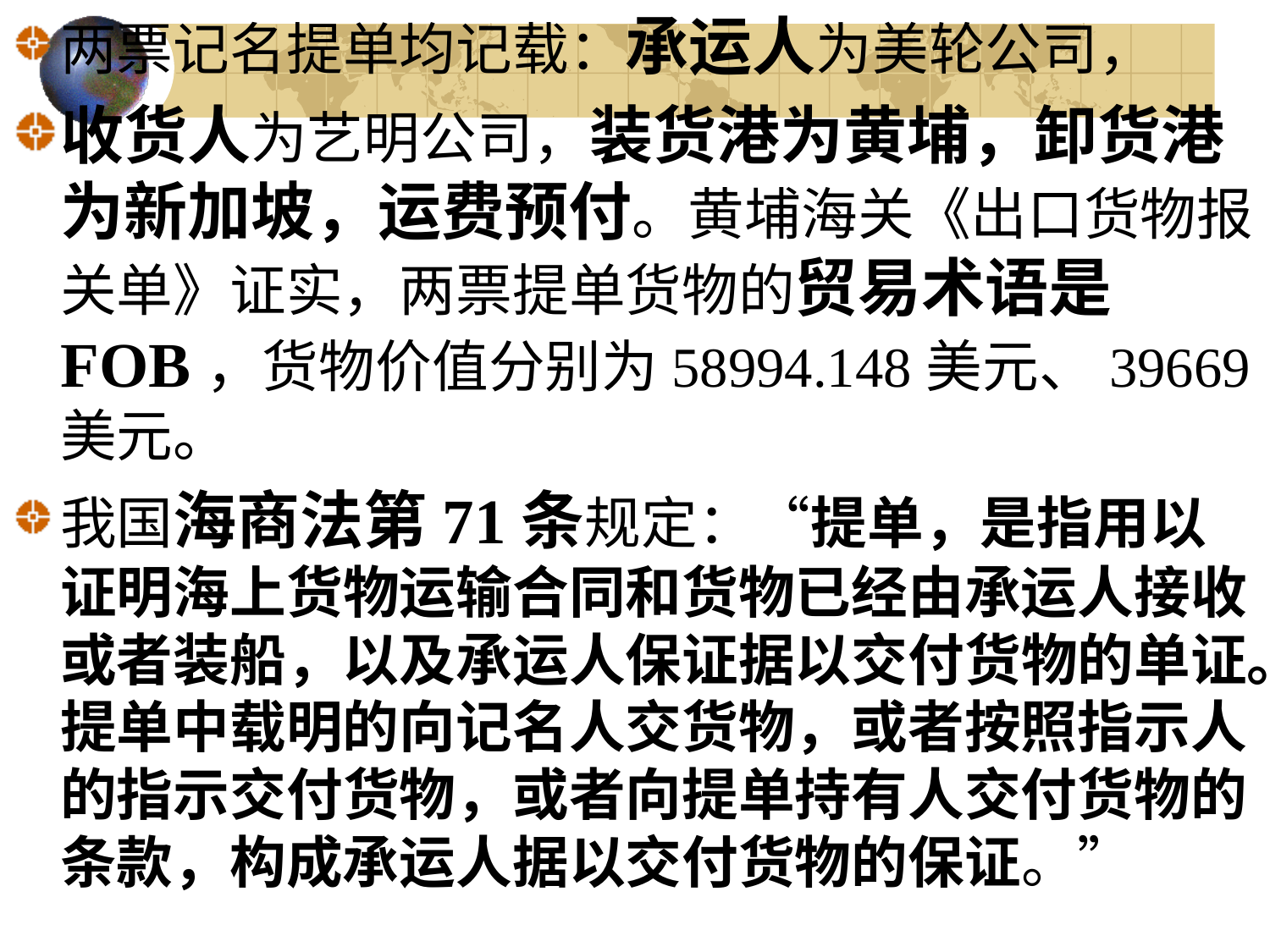

两票记名提单均记载：承运人为美轮公司，
收货人为艺明公司，装货港为黄埔，卸货港为新加坡，运费预付。黄埔海关《出口货物报关单》证实，两票提单货物的贸易术语是FOB，货物价值分别为58994.148美元、39669美元。
我国海商法第71条规定：“提单，是指用以证明海上货物运输合同和货物已经由承运人接收或者装船，以及承运人保证据以交付货物的单证。提单中载明的向记名人交货物，或者按照指示人的指示交付货物，或者向提单持有人交付货物的条款，构成承运人据以交付货物的保证。”